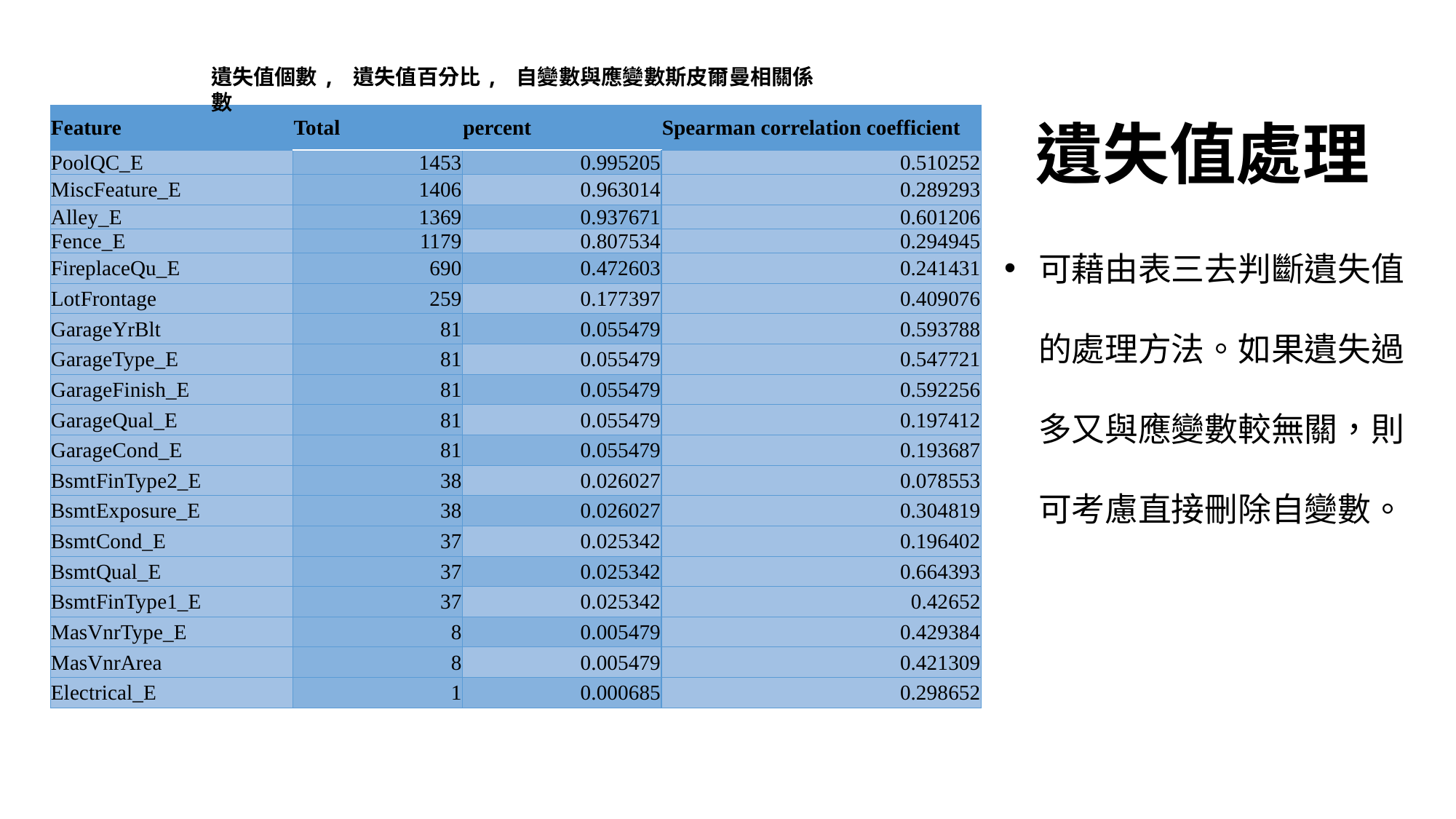

遺失值個數, 遺失值百分比, 自變數與應變數斯皮爾曼相關係數
| Feature | Total | percent | Spearman correlation coefficient |
| --- | --- | --- | --- |
| PoolQC\_E | 1453 | 0.995205 | 0.510252 |
| MiscFeature\_E | 1406 | 0.963014 | 0.289293 |
| Alley\_E | 1369 | 0.937671 | 0.601206 |
| Fence\_E | 1179 | 0.807534 | 0.294945 |
| FireplaceQu\_E | 690 | 0.472603 | 0.241431 |
| LotFrontage | 259 | 0.177397 | 0.409076 |
| GarageYrBlt | 81 | 0.055479 | 0.593788 |
| GarageType\_E | 81 | 0.055479 | 0.547721 |
| GarageFinish\_E | 81 | 0.055479 | 0.592256 |
| GarageQual\_E | 81 | 0.055479 | 0.197412 |
| GarageCond\_E | 81 | 0.055479 | 0.193687 |
| BsmtFinType2\_E | 38 | 0.026027 | 0.078553 |
| BsmtExposure\_E | 38 | 0.026027 | 0.304819 |
| BsmtCond\_E | 37 | 0.025342 | 0.196402 |
| BsmtQual\_E | 37 | 0.025342 | 0.664393 |
| BsmtFinType1\_E | 37 | 0.025342 | 0.42652 |
| MasVnrType\_E | 8 | 0.005479 | 0.429384 |
| MasVnrArea | 8 | 0.005479 | 0.421309 |
| Electrical\_E | 1 | 0.000685 | 0.298652 |
遺失值處理
可藉由表三去判斷遺失值的處理方法。如果遺失過多又與應變數較無關，則可考慮直接刪除自變數。